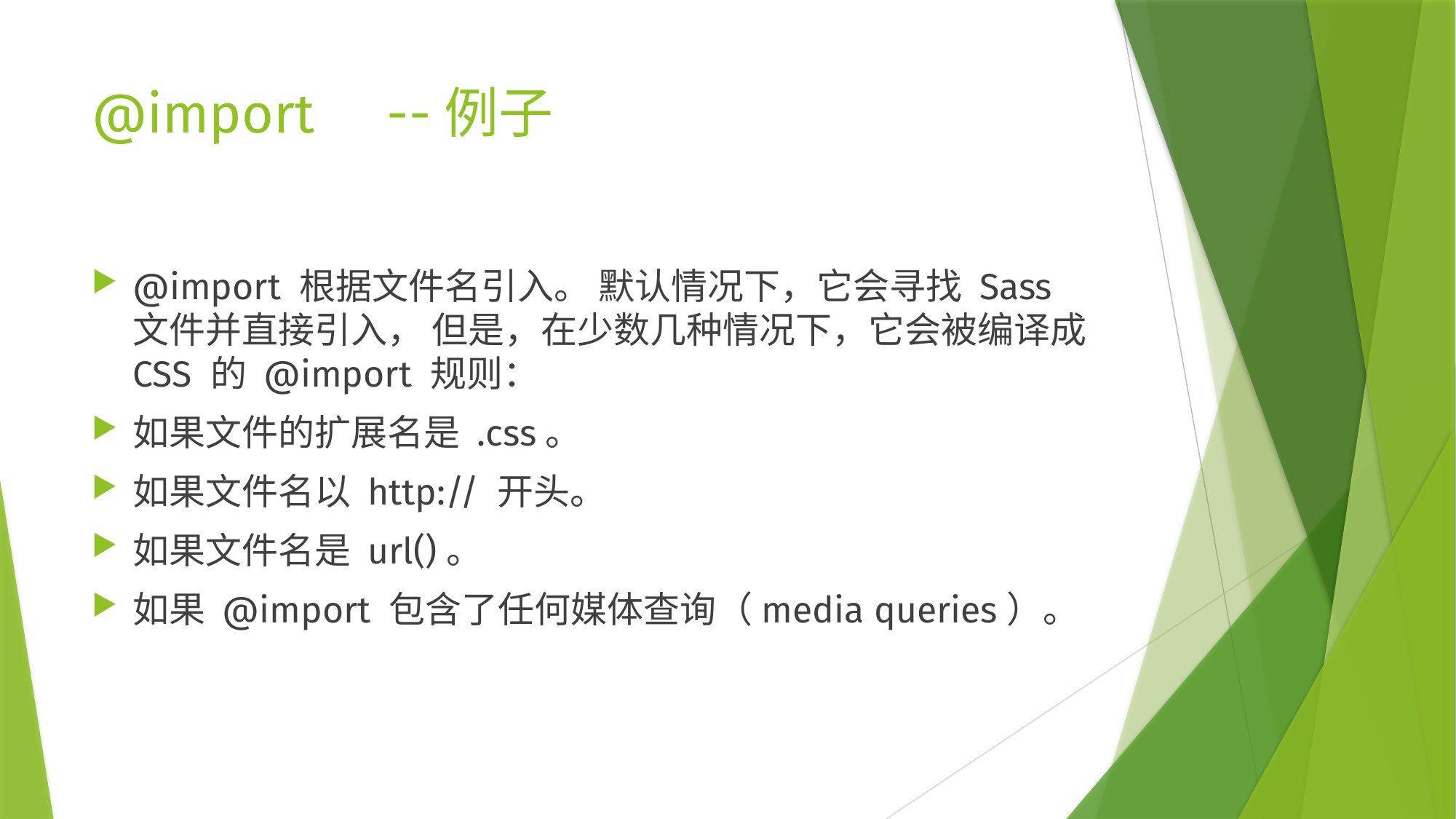

# @import     --例子
@import 根据文件名引入。 默认情况下，它会寻找 Sass 文件并直接引入， 但是，在少数几种情况下，它会被编译成 CSS 的 @import 规则：
如果文件的扩展名是 .css。
如果文件名以 http:// 开头。
如果文件名是 url()。
如果 @import 包含了任何媒体查询（media queries）。